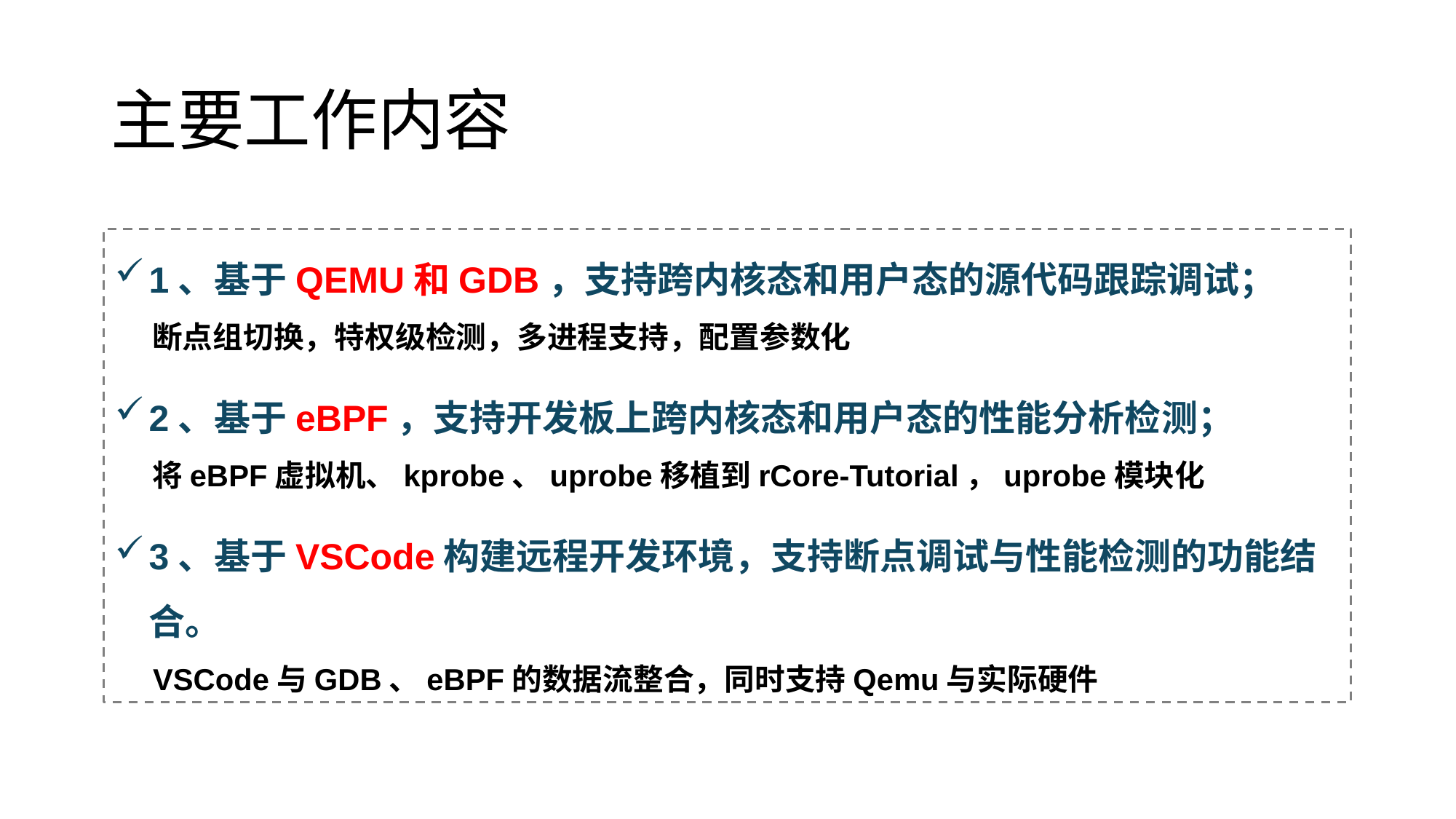

# 主要工作内容
1、基于QEMU和GDB，支持跨内核态和用户态的源代码跟踪调试；
     断点组切换，特权级检测，多进程支持，配置参数化
2、基于eBPF，支持开发板上跨内核态和用户态的性能分析检测；
     将eBPF虚拟机、kprobe、uprobe移植到rCore-Tutorial，uprobe模块化
3、基于VSCode构建远程开发环境，支持断点调试与性能检测的功能结合。
     VSCode与GDB、eBPF的数据流整合，同时支持Qemu与实际硬件